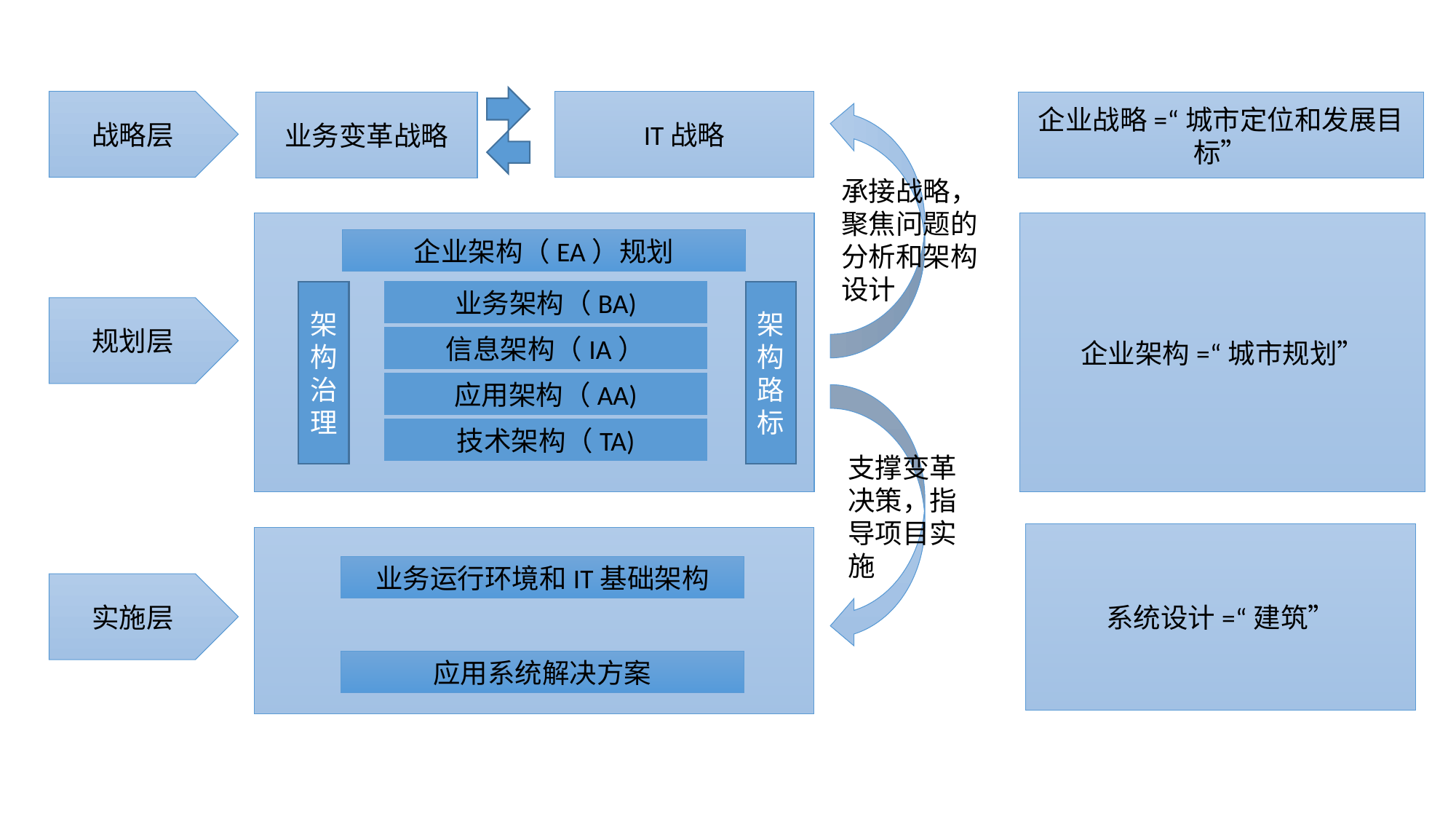

战略层
IT战略
业务变革战略
企业战略=“城市定位和发展目标”

承接战略，聚焦问题的分析和架构设计

企业架构=“城市规划”
企业架构（EA）规划
架构治理
架构路标
业务架构（BA)
规划层
信息架构（IA）
应用架构（AA)

技术架构（TA)
支撑变革决策，指导项目实施
系统设计=“建筑”

业务运行环境和IT基础架构
实施层
应用系统解决方案